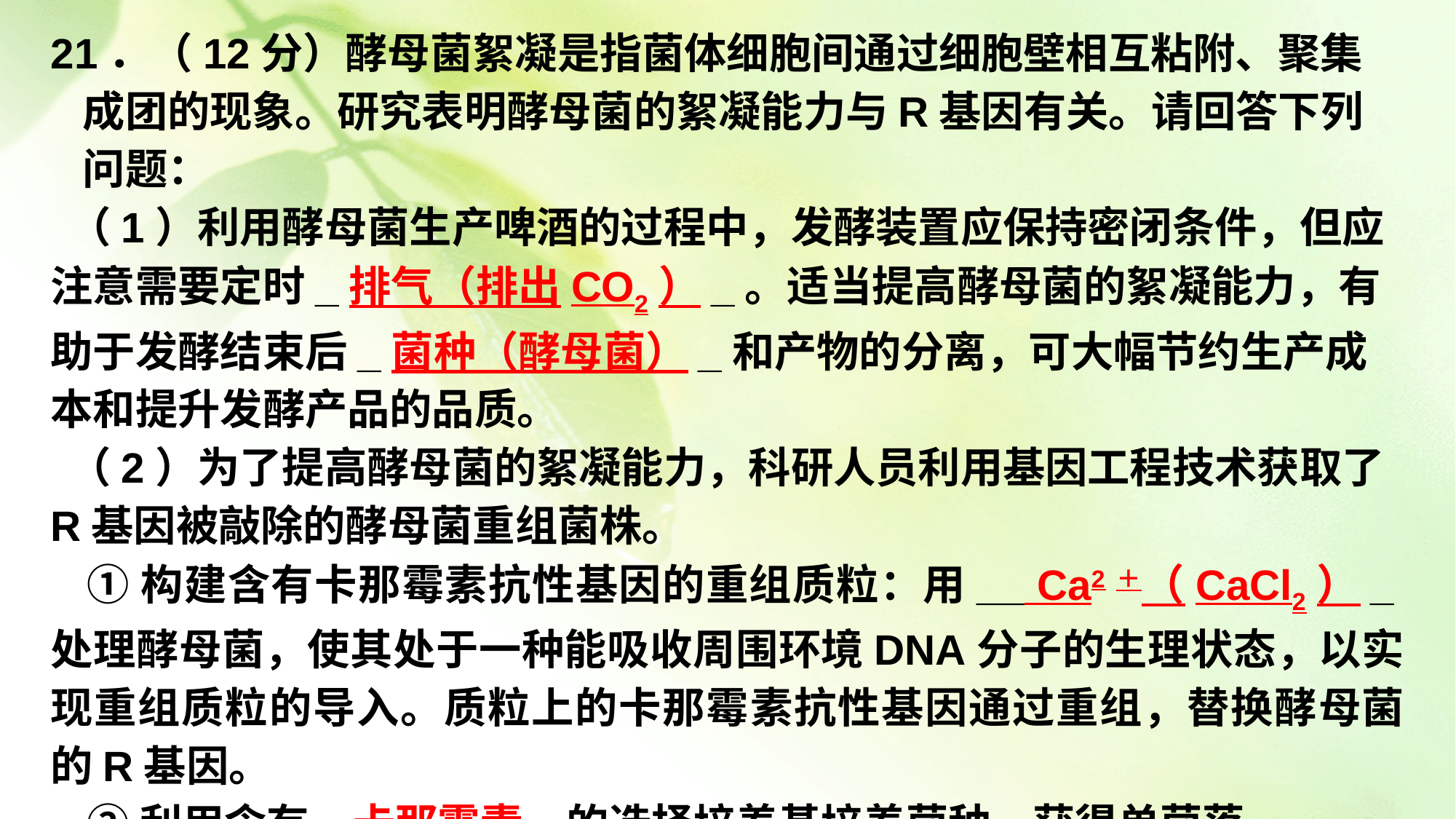

21．（12分）酵母菌絮凝是指菌体细胞间通过细胞壁相互粘附、聚集成团的现象。研究表明酵母菌的絮凝能力与R基因有关。请回答下列问题：
（1）利用酵母菌生产啤酒的过程中，发酵装置应保持密闭条件，但应注意需要定时_排气（排出CO2）_。适当提高酵母菌的絮凝能力，有助于发酵结束后_菌种（酵母菌）_和产物的分离，可大幅节约生产成本和提升发酵产品的品质。
（2）为了提高酵母菌的絮凝能力，科研人员利用基因工程技术获取了R基因被敲除的酵母菌重组菌株。
①构建含有卡那霉素抗性基因的重组质粒：用__ Ca2＋（CaCl2）_处理酵母菌，使其处于一种能吸收周围环境DNA分子的生理状态，以实现重组质粒的导入。质粒上的卡那霉素抗性基因通过重组，替换酵母菌的R基因。
②利用含有_卡那霉素_的选择培养基培养菌种，获得单菌落。